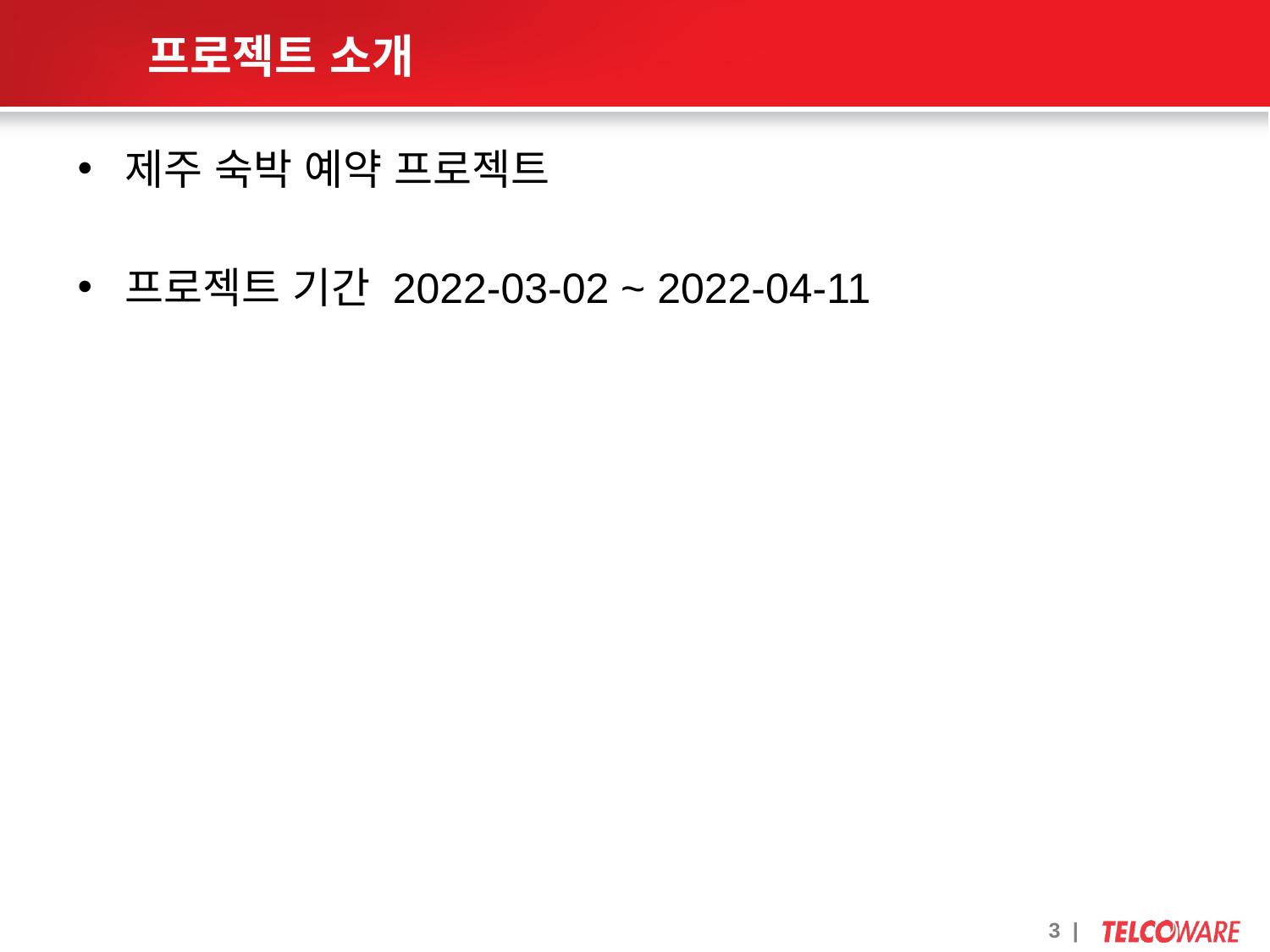

# 프로젝트 소개
제주 숙박 예약 프로젝트

프로젝트 기간 2022-03-02 ~ 2022-04-11